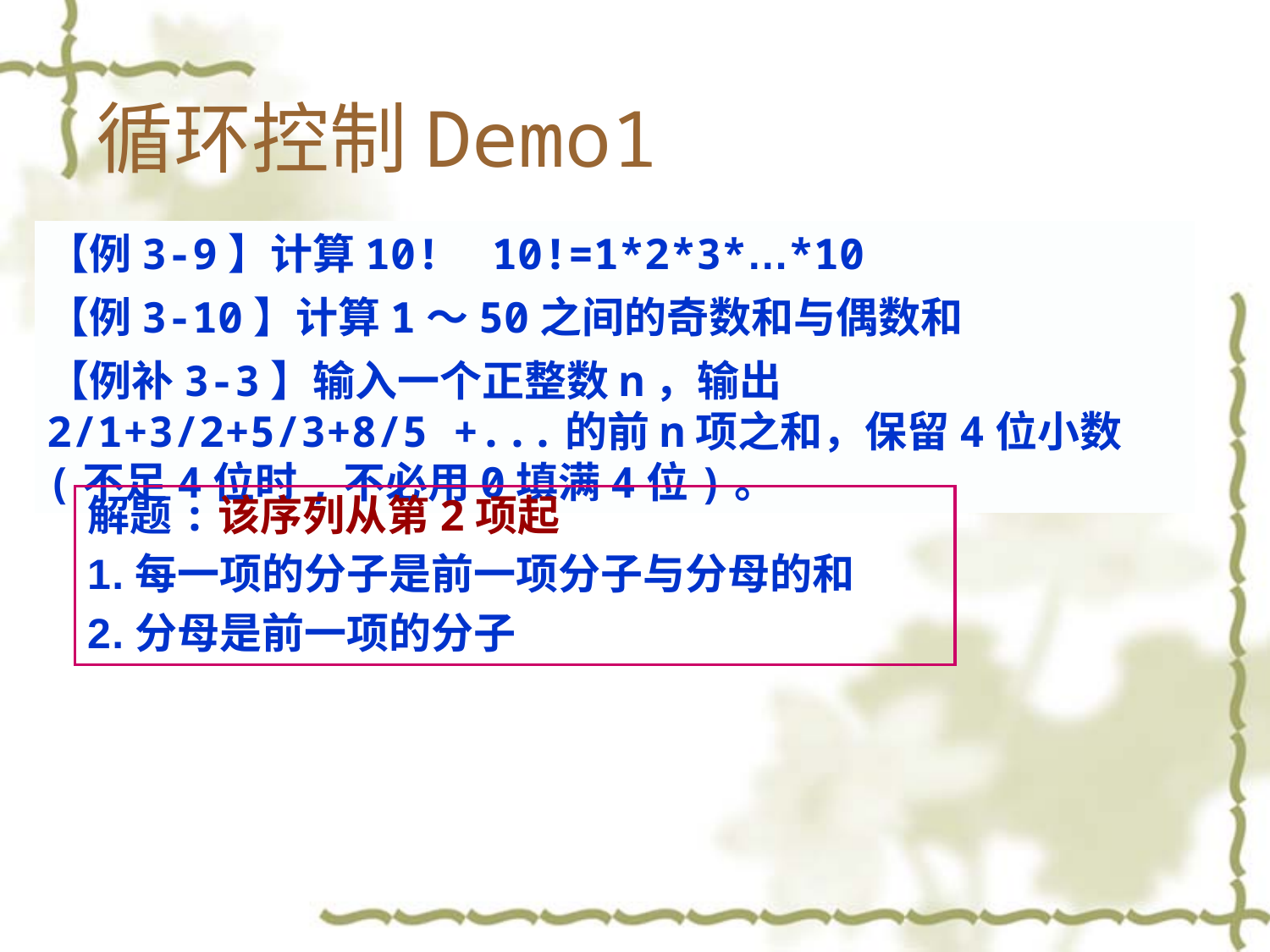

# 循环控制Demo1
【例3-9】计算10!  10!=1*2*3*…*10
【例3-10】计算1～50之间的奇数和与偶数和
【例补3-3】输入一个正整数n，输出 2/1+3/2+5/3+8/5 +...的前n项之和，保留4位小数(不足4位时,不必用0填满4位)。
解题:该序列从第2项起
每一项的分子是前一项分子与分母的和
分母是前一项的分子